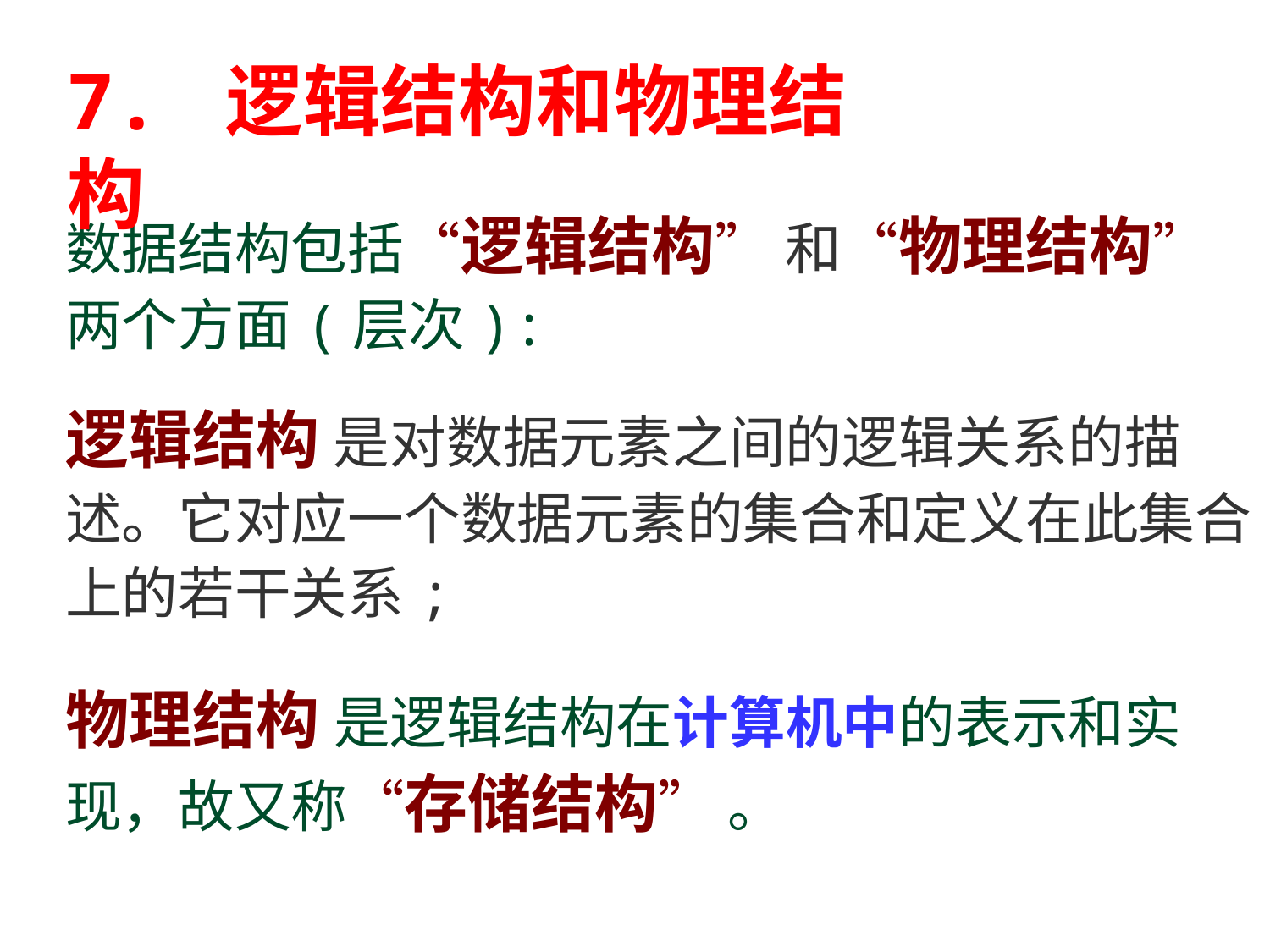

7. 逻辑结构和物理结构
数据结构包括“逻辑结构” 和“物理结构”两个方面(层次):
逻辑结构 是对数据元素之间的逻辑关系的描述。它对应一个数据元素的集合和定义在此集合上的若干关系;
物理结构 是逻辑结构在计算机中的表示和实现，故又称“存储结构” 。